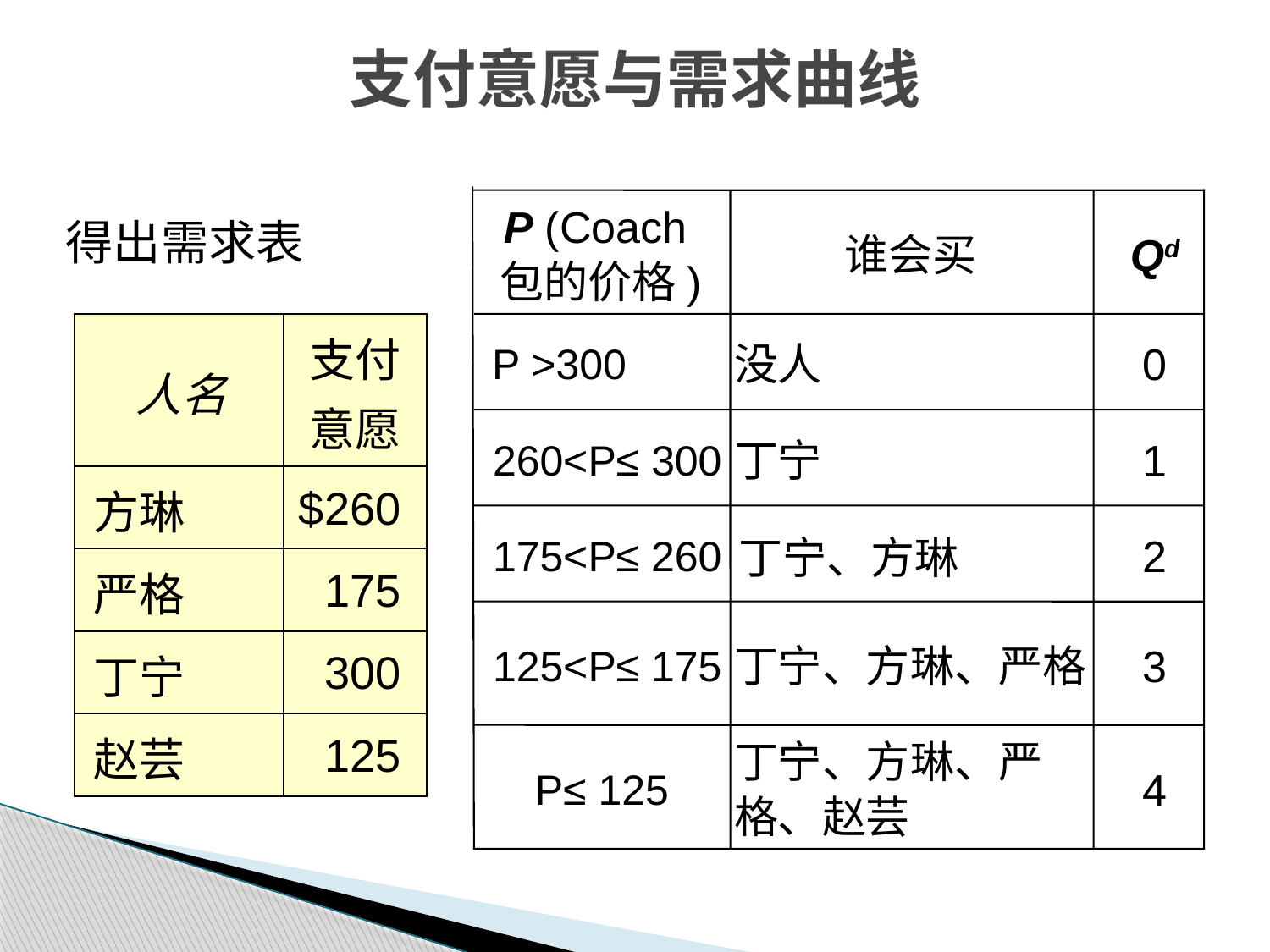

支付意愿与需求曲线

P (Coach包的价格)

谁会买
Qd

得出需求表
P >300

没人
0
| 人名 | 支付意愿 |
| --- | --- |
| 方琳 | $260 |
| 严格 | 175 |
| 丁宁 | 300 |
| 赵芸 | 125 |
260<P≤ 300

丁宁
1
175<P≤ 260

2
丁宁、方琳
125<P≤ 175

丁宁、方琳、严格
3

P≤ 125
丁宁、方琳、严格、赵芸
4